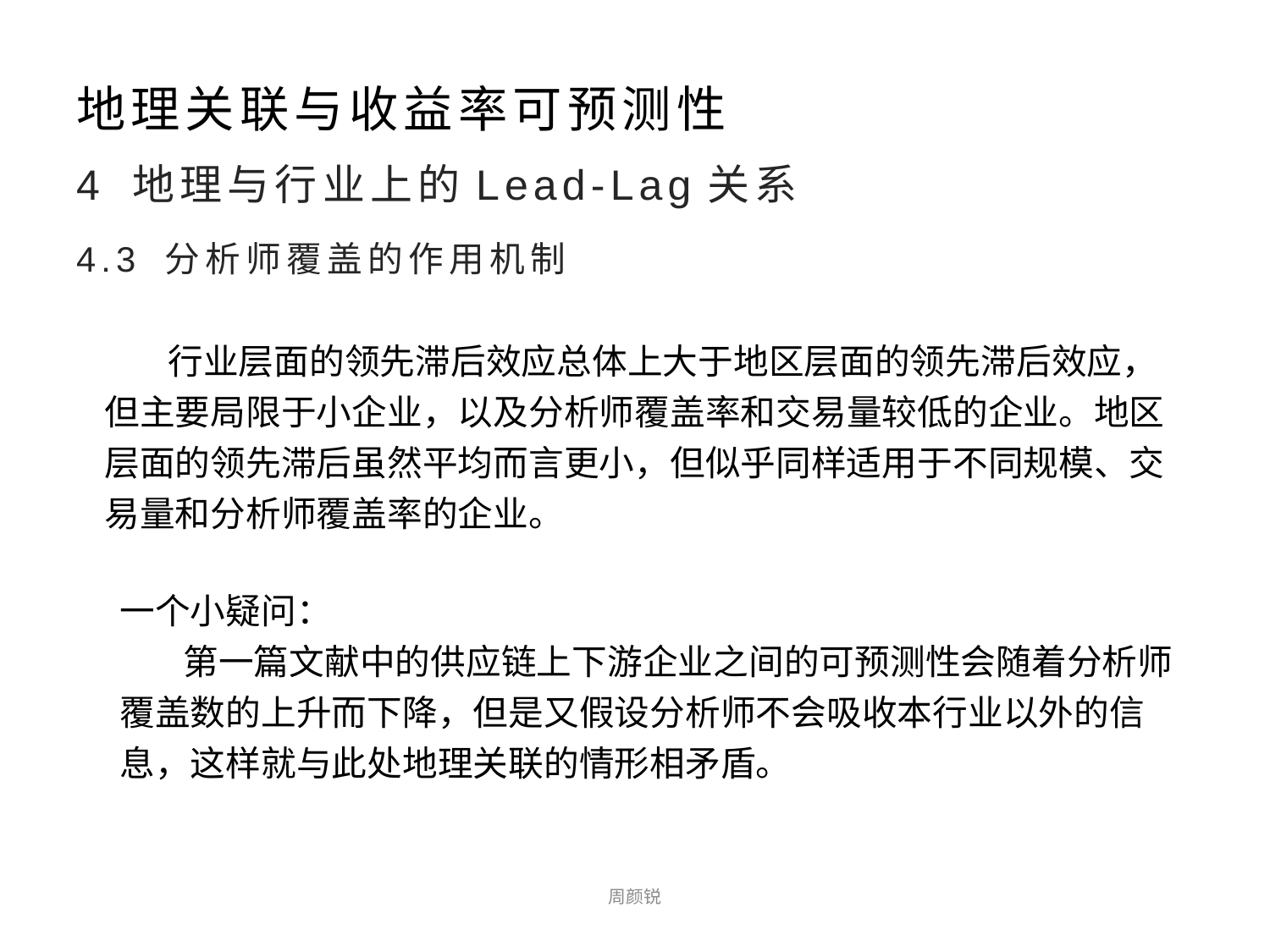

# 地理关联与收益率可预测性
4 地理与行业上的Lead-Lag关系
4.3 分析师覆盖的作用机制

行业层面的领先滞后效应总体上大于地区层面的领先滞后效应，但主要局限于小企业，以及分析师覆盖率和交易量较低的企业。地区层面的领先滞后虽然平均而言更小，但似乎同样适用于不同规模、交易量和分析师覆盖率的企业。
一个小疑问：
第一篇文献中的供应链上下游企业之间的可预测性会随着分析师覆盖数的上升而下降，但是又假设分析师不会吸收本行业以外的信息，这样就与此处地理关联的情形相矛盾。

周颜锐
47